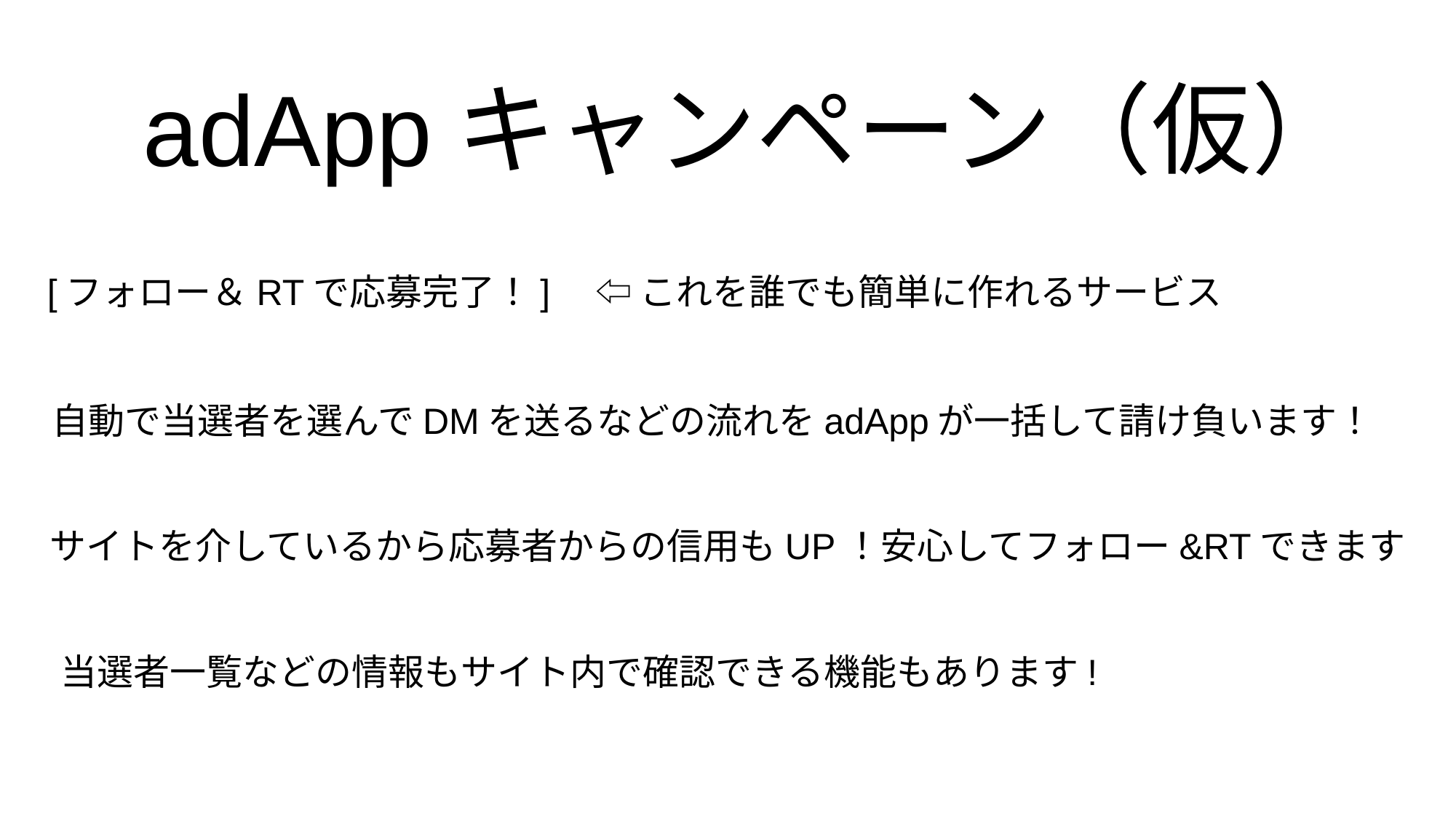

adAppキャンペーン（仮）
[フォロー＆RTで応募完了！]　⇦ これを誰でも簡単に作れるサービス
自動で当選者を選んでDMを送るなどの流れをadAppが一括して請け負います！
サイトを介しているから応募者からの信用もUP！安心してフォロー&RTできます
当選者一覧などの情報もサイト内で確認できる機能もあります!